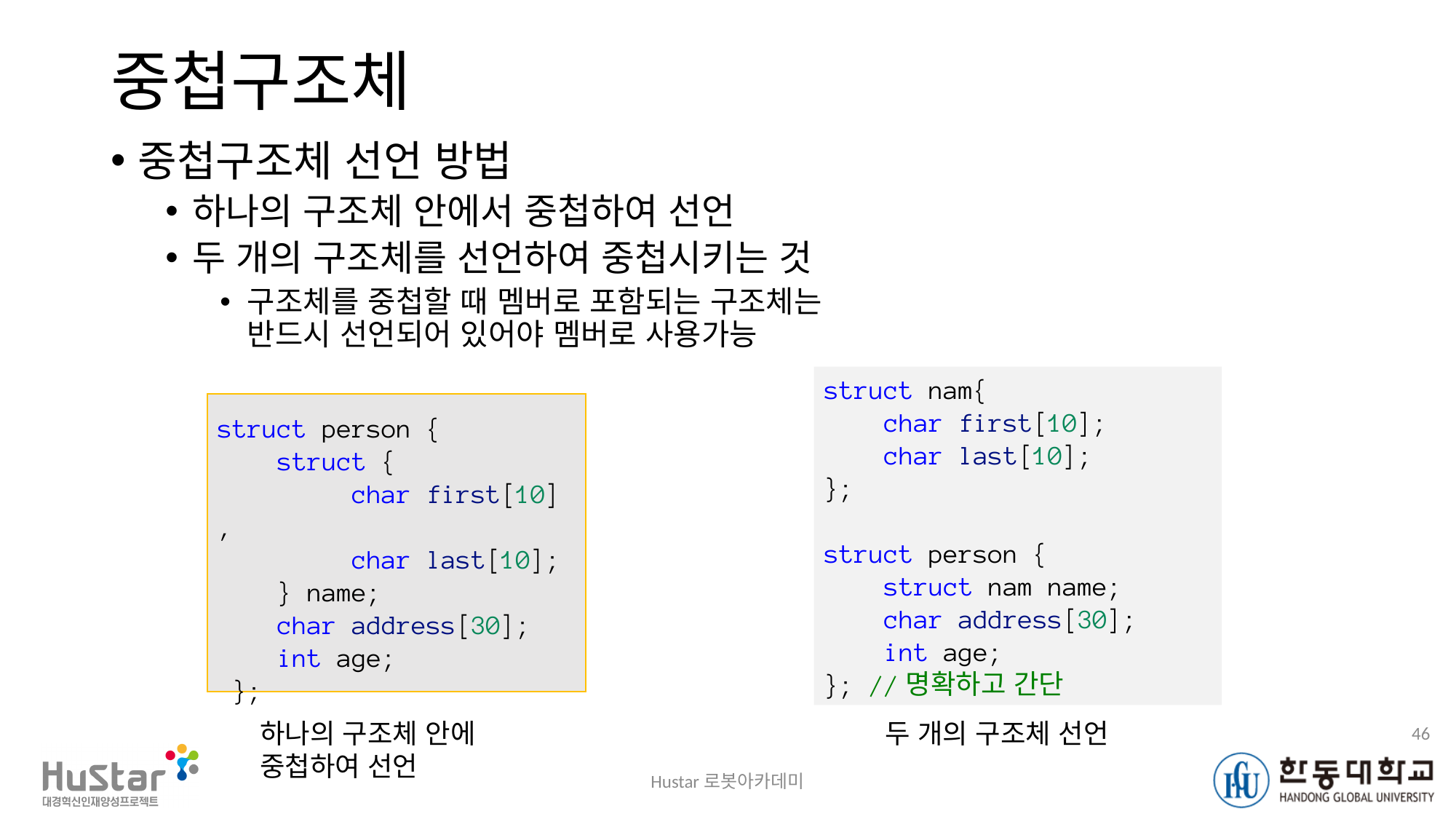

# 중첩구조체
중첩구조체 선언 방법
하나의 구조체 안에서 중첩하여 선언
두 개의 구조체를 선언하여 중첩시키는 것
구조체를 중첩할 때 멤버로 포함되는 구조체는
반드시 선언되어 있어야 멤버로 사용가능
struct nam{
    char first[10];
    char last[10];
};
struct person {
    struct nam name;
    char address[30];
    int age;
}; //명확하고 간단

struct person {
    struct {
         char first[10],
         char last[10];
    } name;
    char address[30];
    int age;
 };
하나의 구조체 안에 중첩하여 선언
두 개의 구조체 선언
46
Hustar로봇아카데미